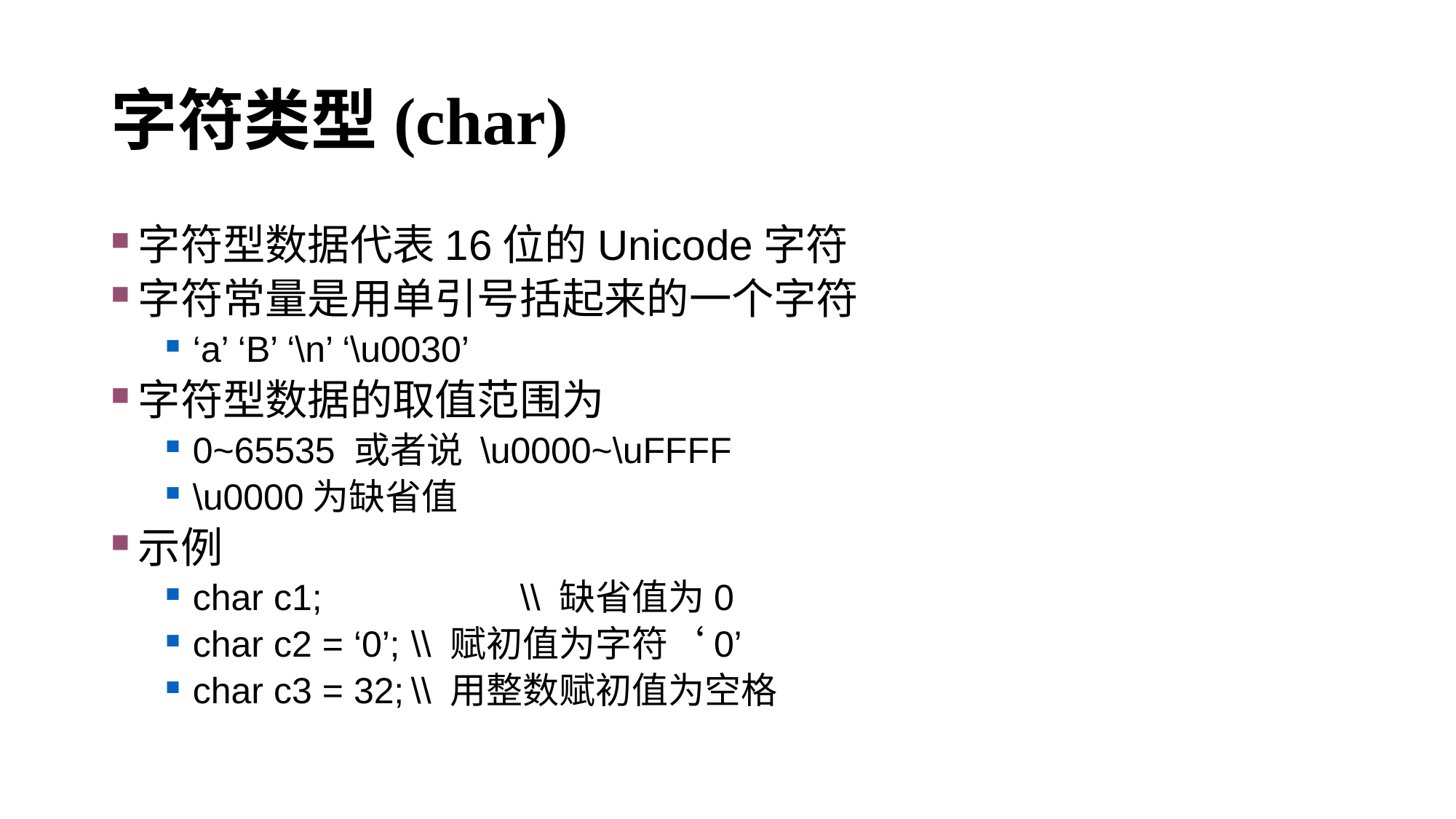

# 字符类型(char)
字符型数据代表16位的Unicode字符
字符常量是用单引号括起来的一个字符
‘a’ ‘B’ ‘\n’ ‘\u0030’
字符型数据的取值范围为
0~65535 或者说 \u0000~\uFFFF
\u0000为缺省值
示例
char c1;		\\ 缺省值为0
char c2 = ‘0’;	\\ 赋初值为字符‘0’
char c3 = 32;	\\ 用整数赋初值为空格